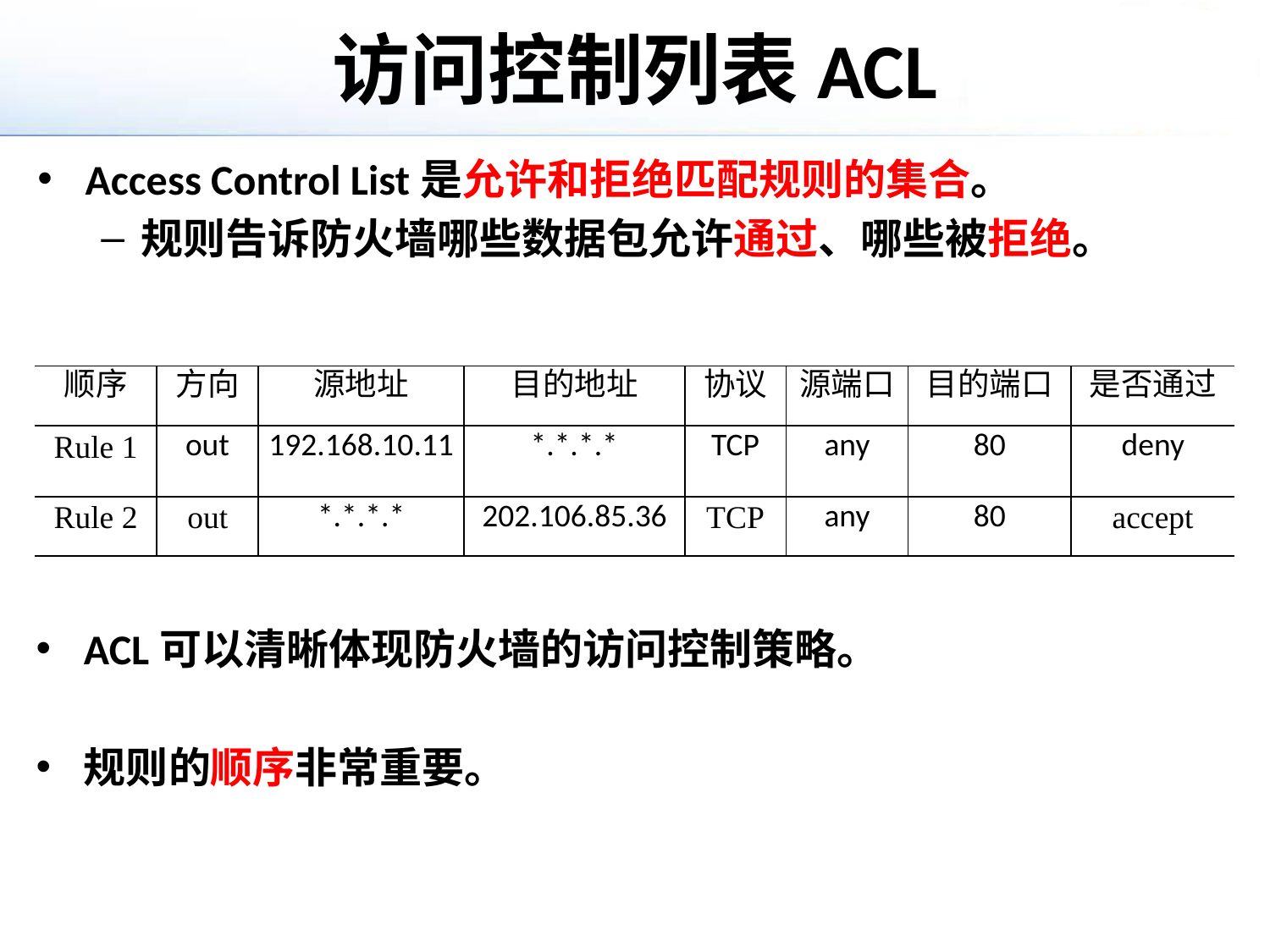

# 访问控制列表ACL
Access Control List是允许和拒绝匹配规则的集合。
规则告诉防火墙哪些数据包允许通过、哪些被拒绝。
| 顺序 | 方向 | 源地址 | 目的地址 | 协议 | 源端口 | 目的端口 | 是否通过 |
| --- | --- | --- | --- | --- | --- | --- | --- |
| Rule 1 | out | 192.168.10.11 | \*.\*.\*.\* | TCP | any | 80 | deny |
| Rule 2 | out | \*.\*.\*.\* | 202.106.85.36 | TCP | any | 80 | accept |
ACL可以清晰体现防火墙的访问控制策略。

规则的顺序非常重要。